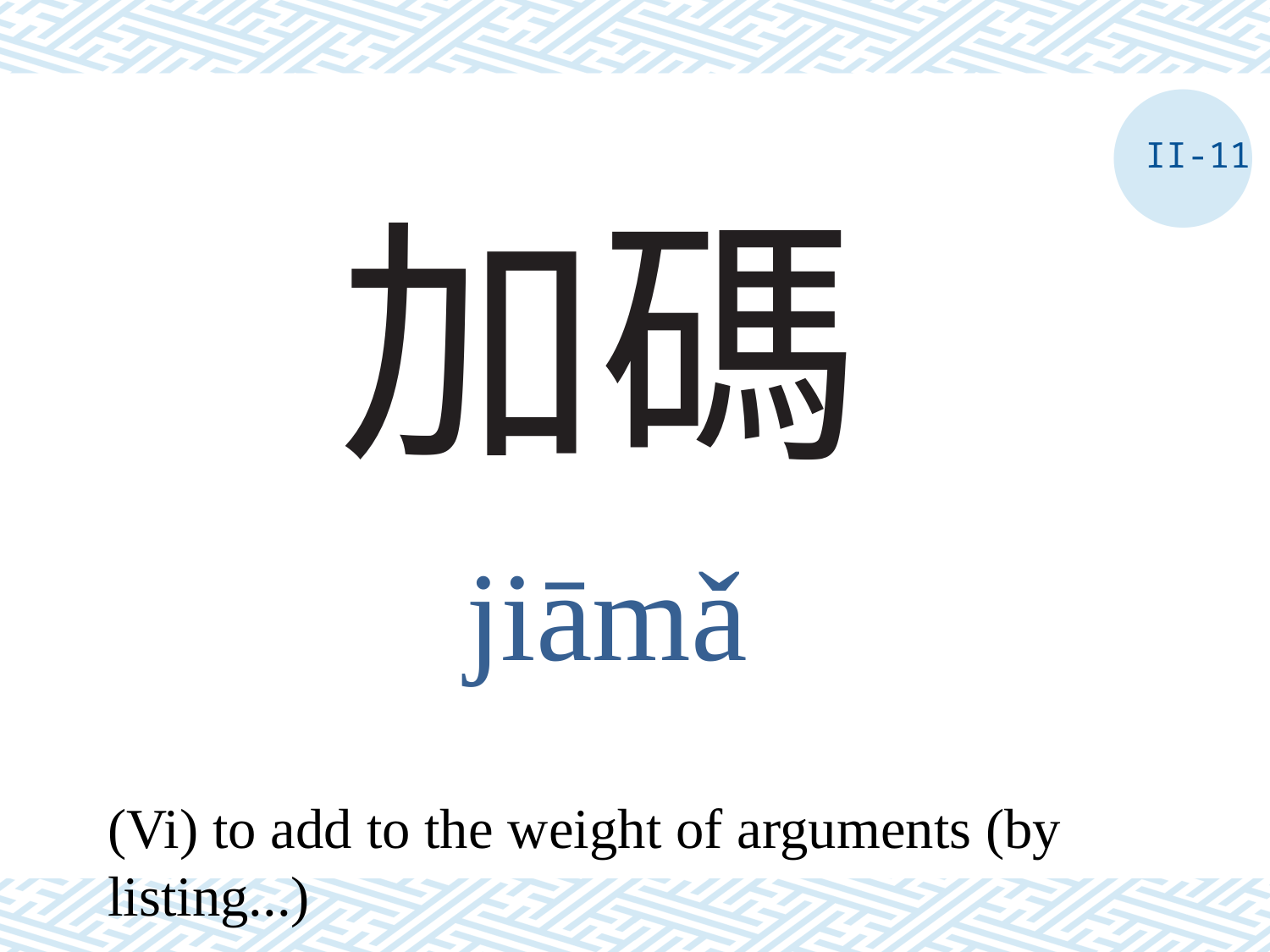

II-11

# 加碼
jiāmǎ
(Vi) to add to the weight of arguments (by listing...)